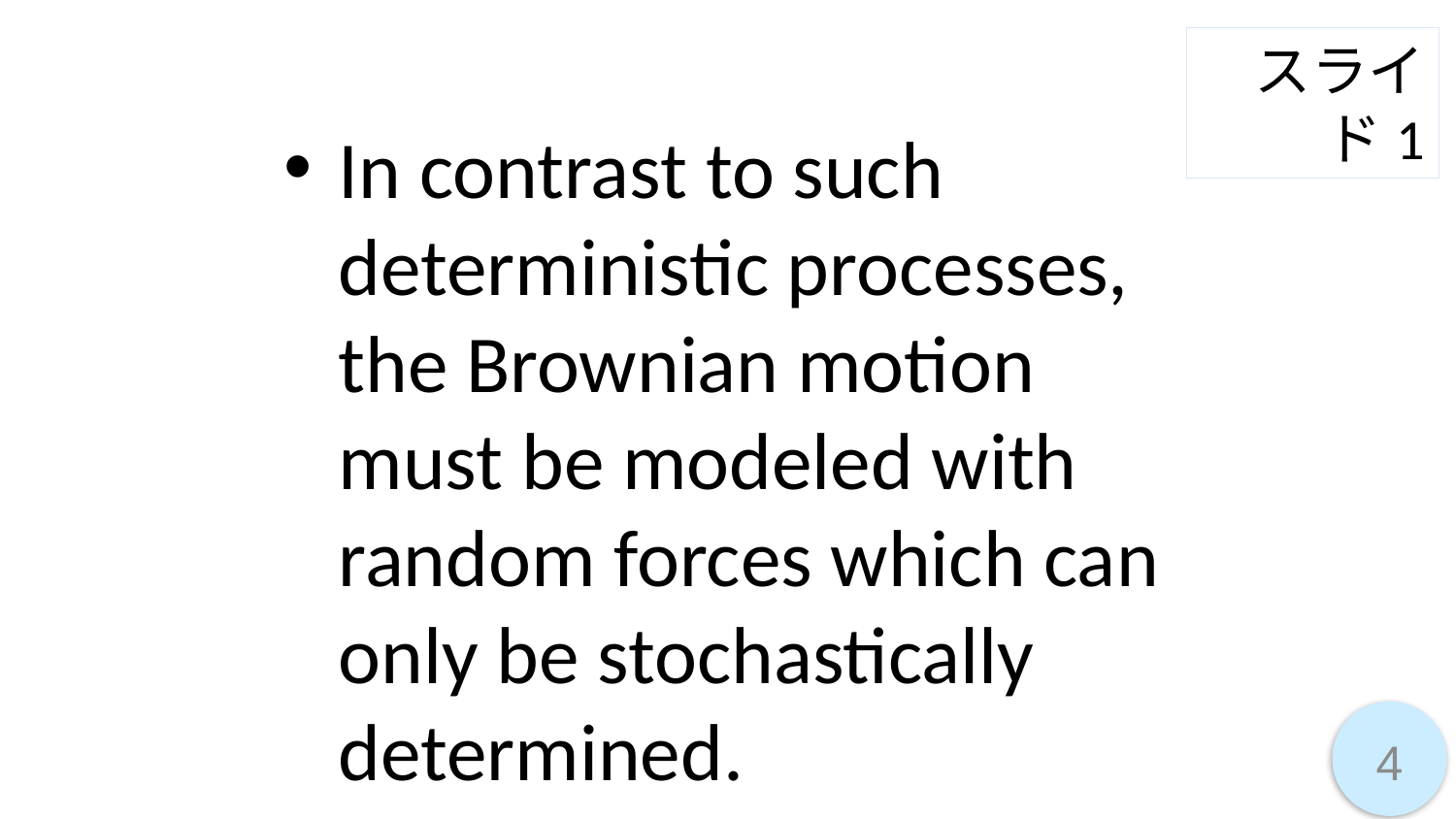

スライド1
In contrast to such deterministic processes, the Brownian motion must be modeled with random forces which can only be stochastically determined.
4